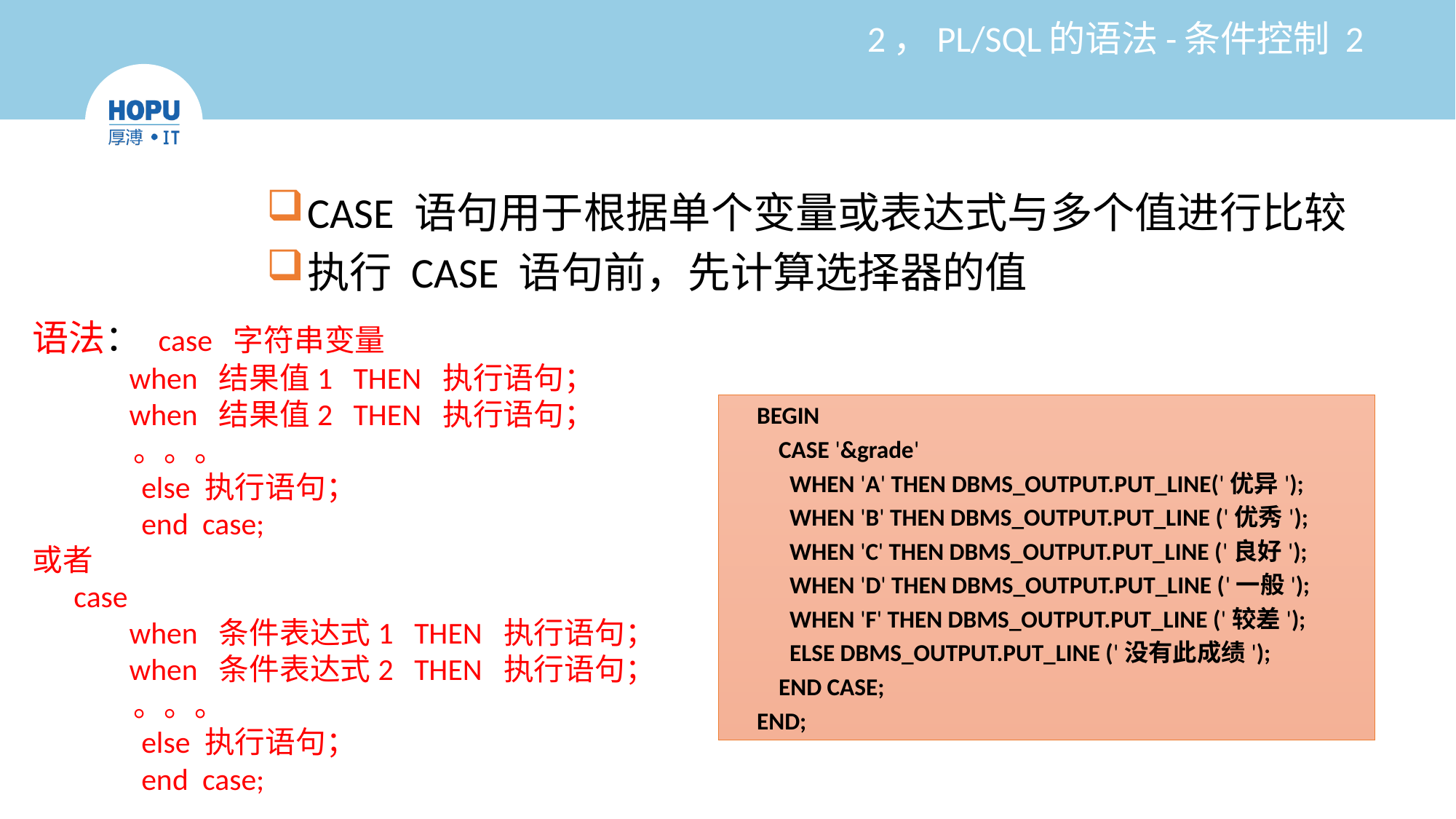

# 2，PL/SQL的语法-条件控制 2
CASE 语句用于根据单个变量或表达式与多个值进行比较
执行 CASE 语句前，先计算选择器的值
语法： case  字符串变量
              when  结果值1   THEN  执行语句；
              when  结果值2   THEN  执行语句；
              。。。
	else 执行语句；
	end  case;
或者
      case
              when  条件表达式1   THEN  执行语句；
              when  条件表达式2   THEN  执行语句；
              。。。
	else 执行语句；
	end  case;

BEGIN
    CASE '&grade'
      WHEN 'A' THEN DBMS_OUTPUT.PUT_LINE('优异');
      WHEN 'B' THEN DBMS_OUTPUT.PUT_LINE ('优秀');
      WHEN 'C' THEN DBMS_OUTPUT.PUT_LINE ('良好');
      WHEN 'D' THEN DBMS_OUTPUT.PUT_LINE ('一般');
      WHEN 'F' THEN DBMS_OUTPUT.PUT_LINE ('较差');
      ELSE DBMS_OUTPUT.PUT_LINE ('没有此成绩');
    END CASE;
END;